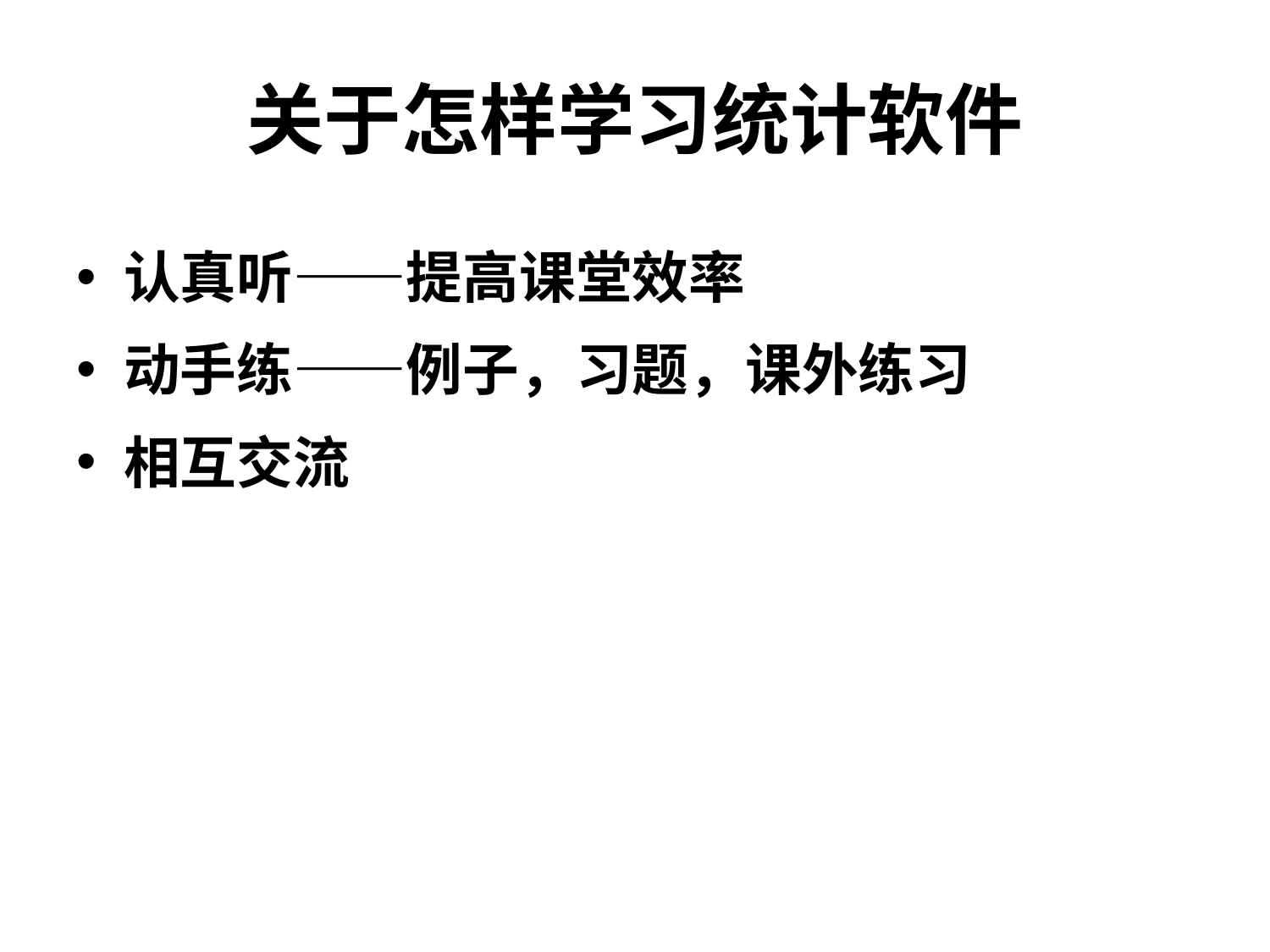

# 关于怎样学习统计软件
认真听——提高课堂效率
动手练——例子，习题，课外练习
相互交流